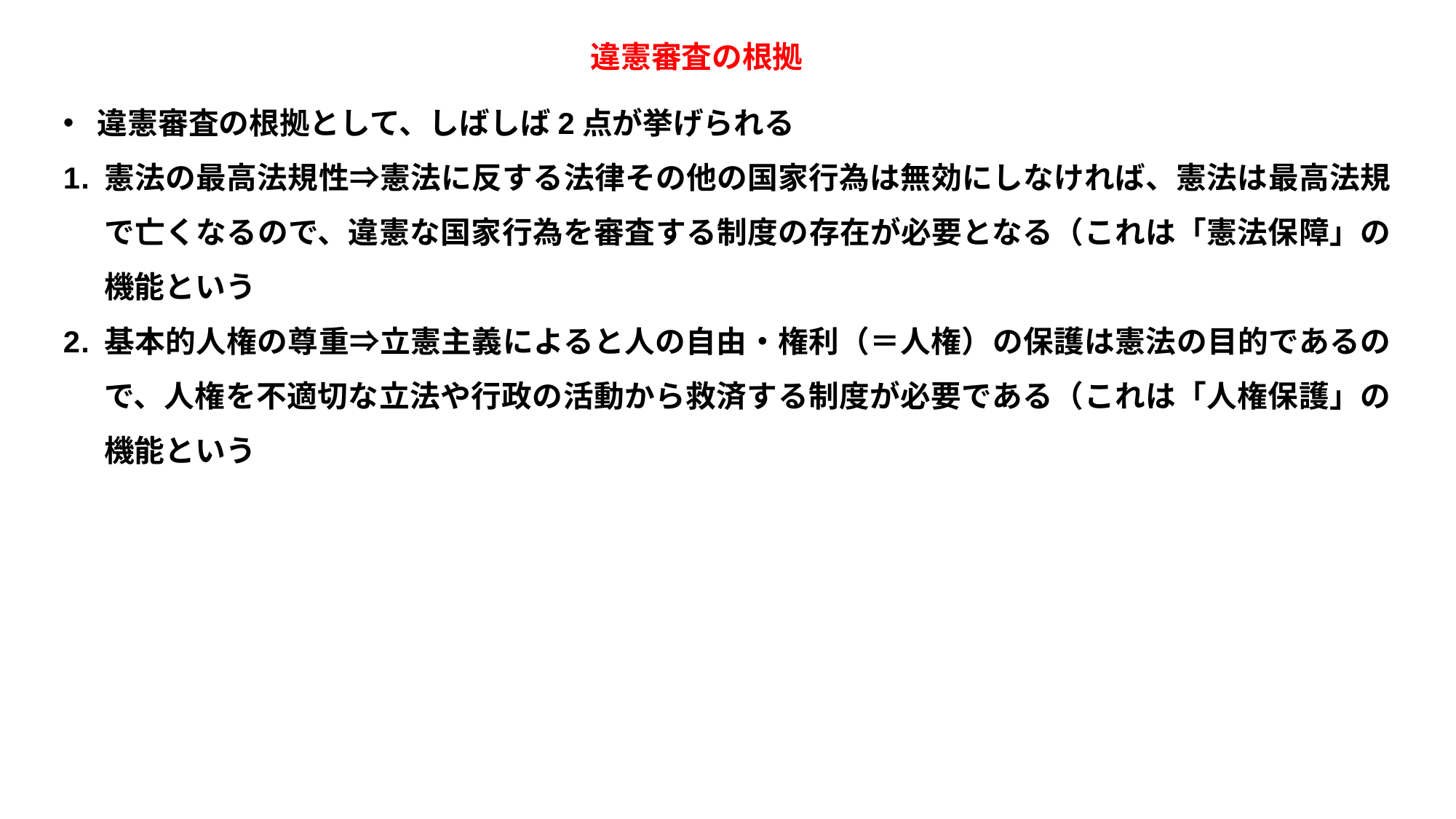

違憲審査の根拠
違憲審査の根拠として、しばしば2点が挙げられる
憲法の最高法規性⇒憲法に反する法律その他の国家行為は無効にしなければ、憲法は最高法規で亡くなるので、違憲な国家行為を審査する制度の存在が必要となる（これは「憲法保障」の機能という
基本的人権の尊重⇒立憲主義によると人の自由・権利（＝人権）の保護は憲法の目的であるので、人権を不適切な立法や行政の活動から救済する制度が必要である（これは「人権保護」の機能という